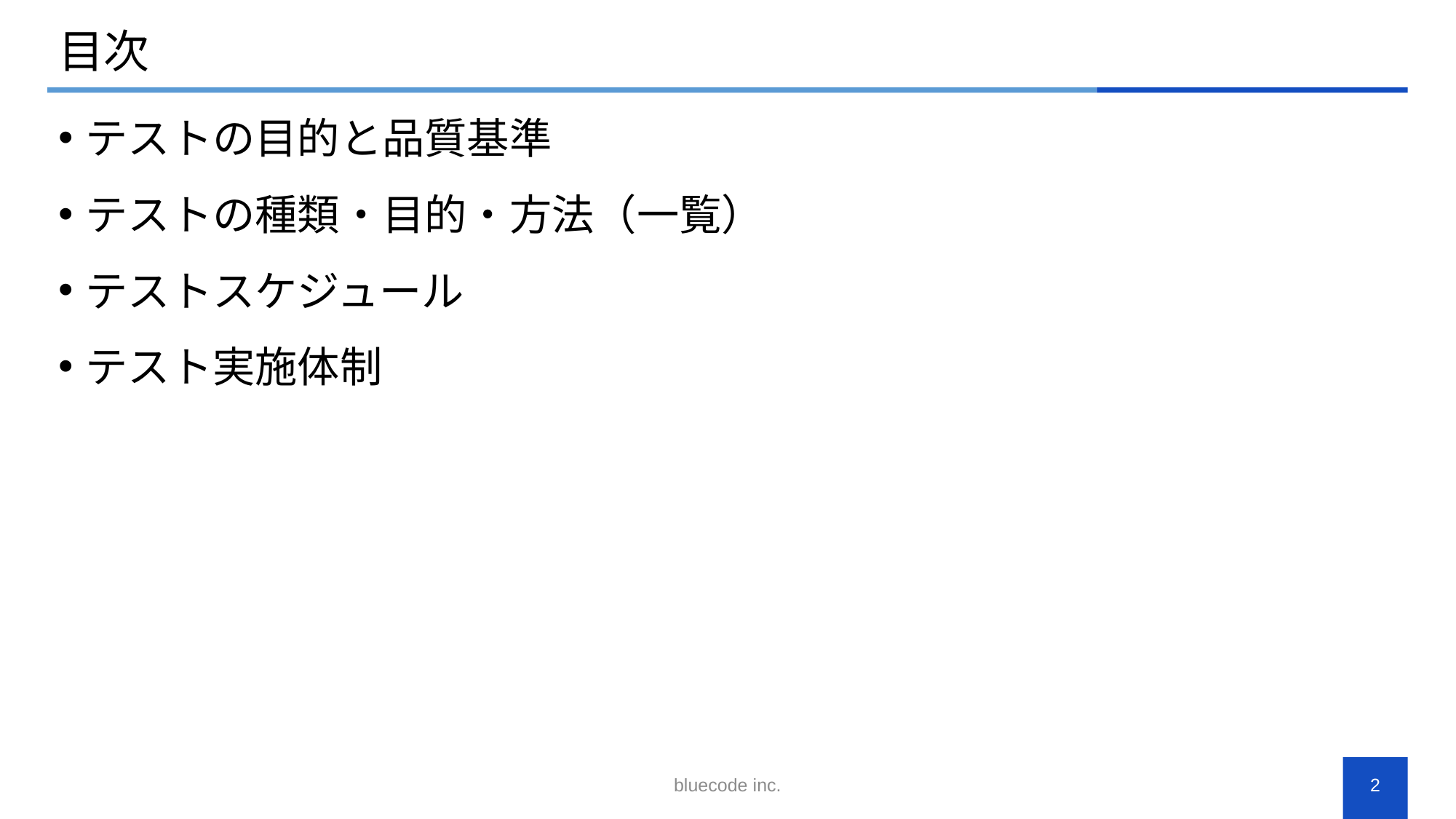

# 目次
テストの目的と品質基準
テストの種類・目的・方法（一覧）
テストスケジュール
テスト実施体制

bluecode inc.
2